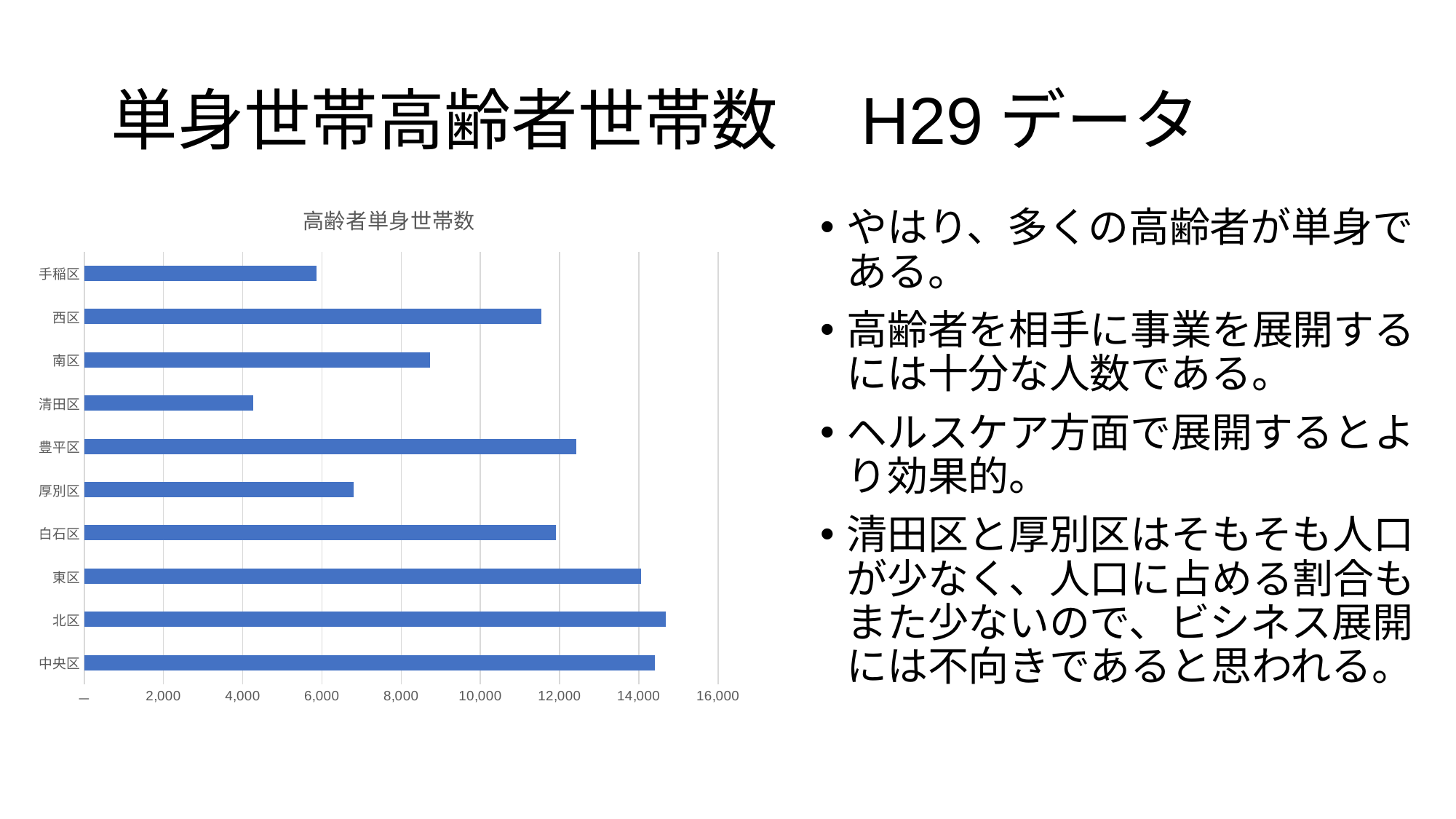

# 単身世帯高齢者世帯数　H29データ

### Chart:

| Category | 高齢者単身世帯数 |
|---|---|
| 中央区 | 14403.0 |
| 北区 | 14688.0 |
| 東区 | 14050.0 |
| 白石区 | 11906.0 |
| 厚別区 | 6802.0 |
| 豊平区 | 12419.0 |
| 清田区 | 4257.0 |
| 南区 | 8722.0 |
| 西区 | 11536.0 |
| 手稲区 | 5867.0 |
やはり、多くの高齢者が単身である。
高齢者を相手に事業を展開するには十分な人数である。
ヘルスケア方面で展開するとより効果的。
清田区と厚別区はそもそも人口が少なく、人口に占める割合もまた少ないので、ビシネス展開には不向きであると思われる。